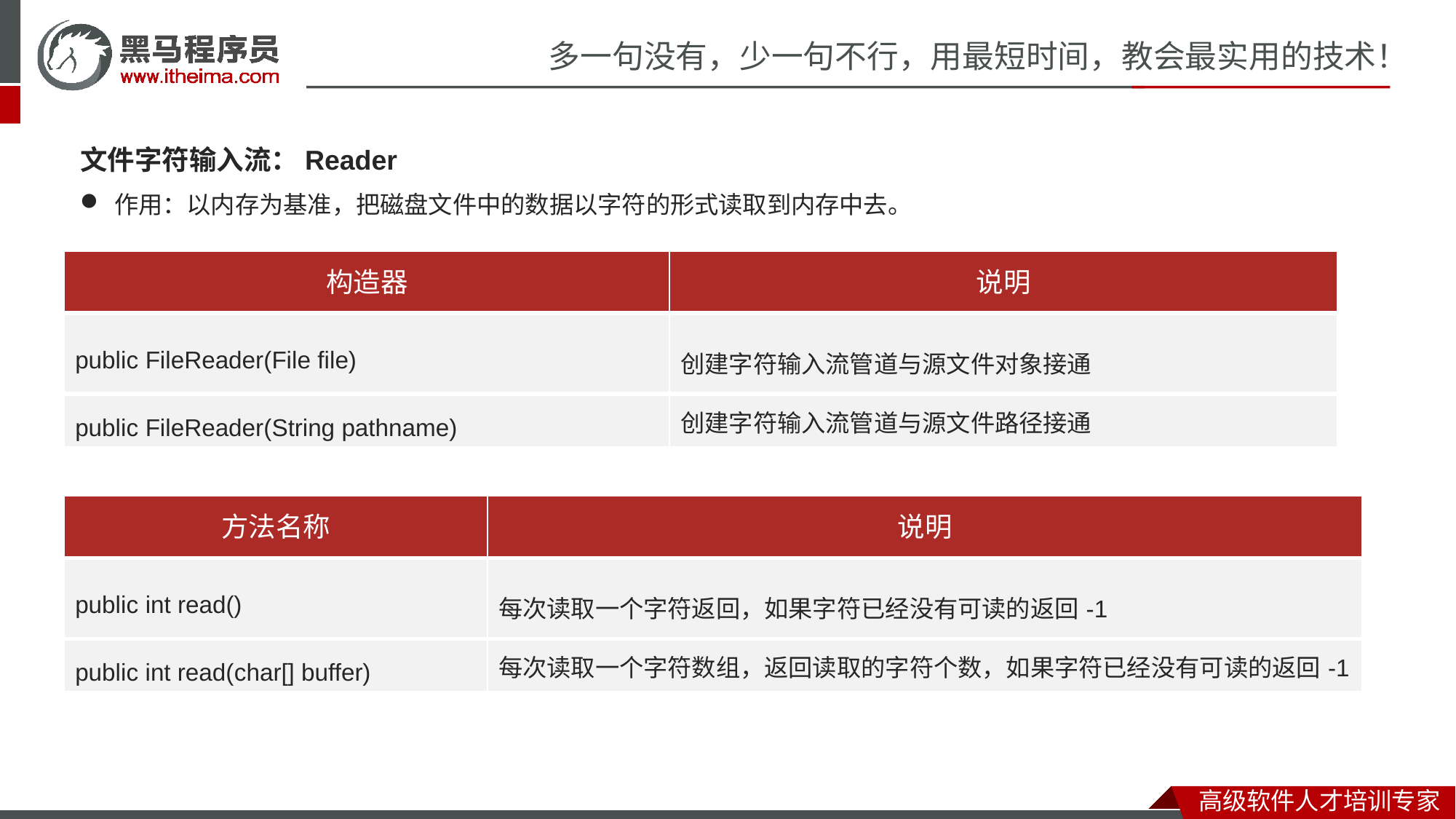

文件字符输入流：Reader
作用：以内存为基准，把磁盘文件中的数据以字符的形式读取到内存中去。
| 构造器 | 说明 |
| --- | --- |
| public FileReader​(File file) | 创建字符输入流管道与源文件对象接通 |
| public FileReader​(String pathname) | 创建字符输入流管道与源文件路径接通 |
| 方法名称 | 说明 |
| --- | --- |
| public int read() | 每次读取一个字符返回，如果字符已经没有可读的返回-1 |
| public int read(char[] buffer) | 每次读取一个字符数组，返回读取的字符个数，如果字符已经没有可读的返回-1 |